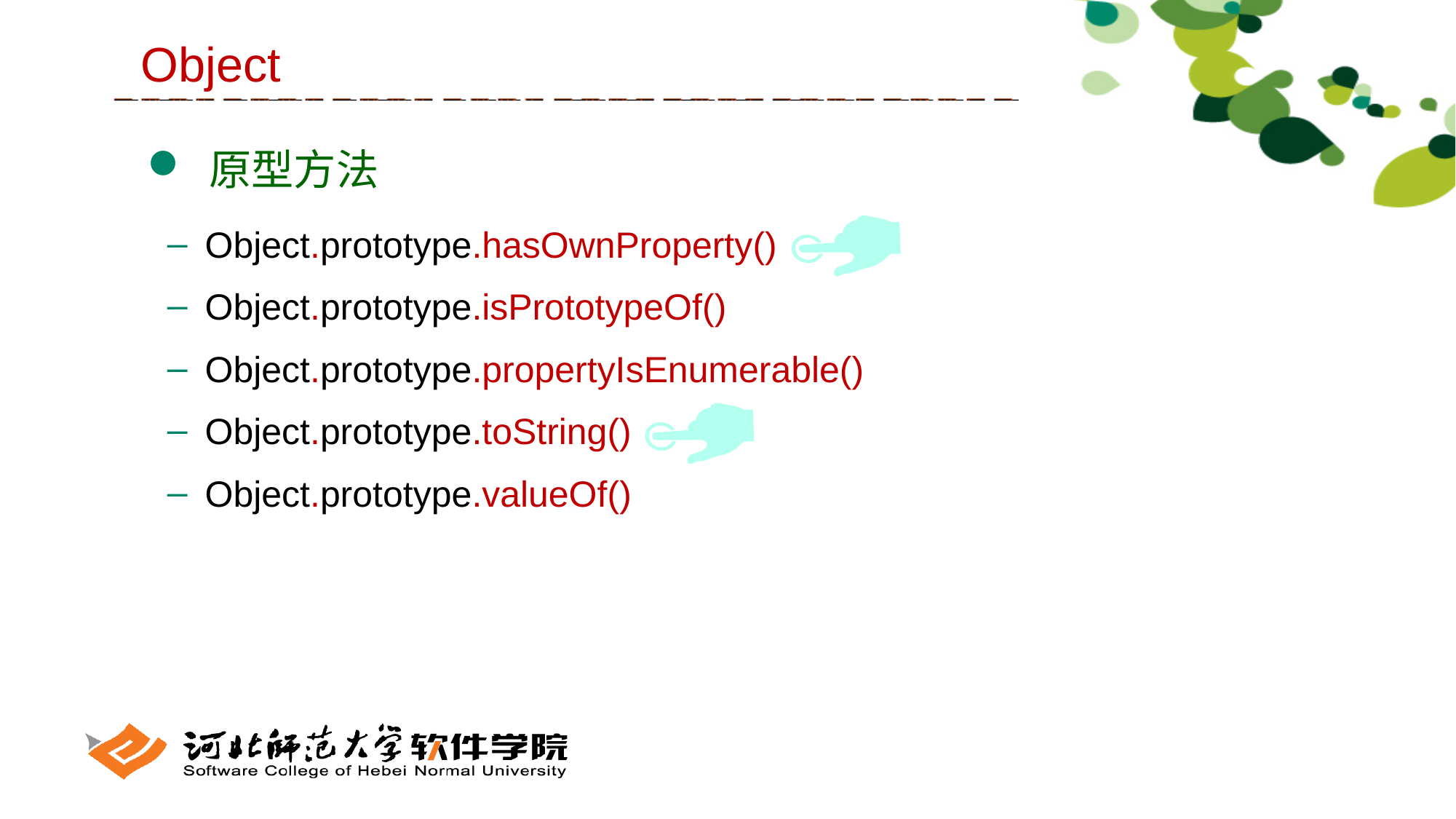

Object

 原型方法
 Object.prototype.hasOwnProperty()
 Object.prototype.isPrototypeOf()
 Object.prototype.propertyIsEnumerable()
 Object.prototype.toString()
 Object.prototype.valueOf()